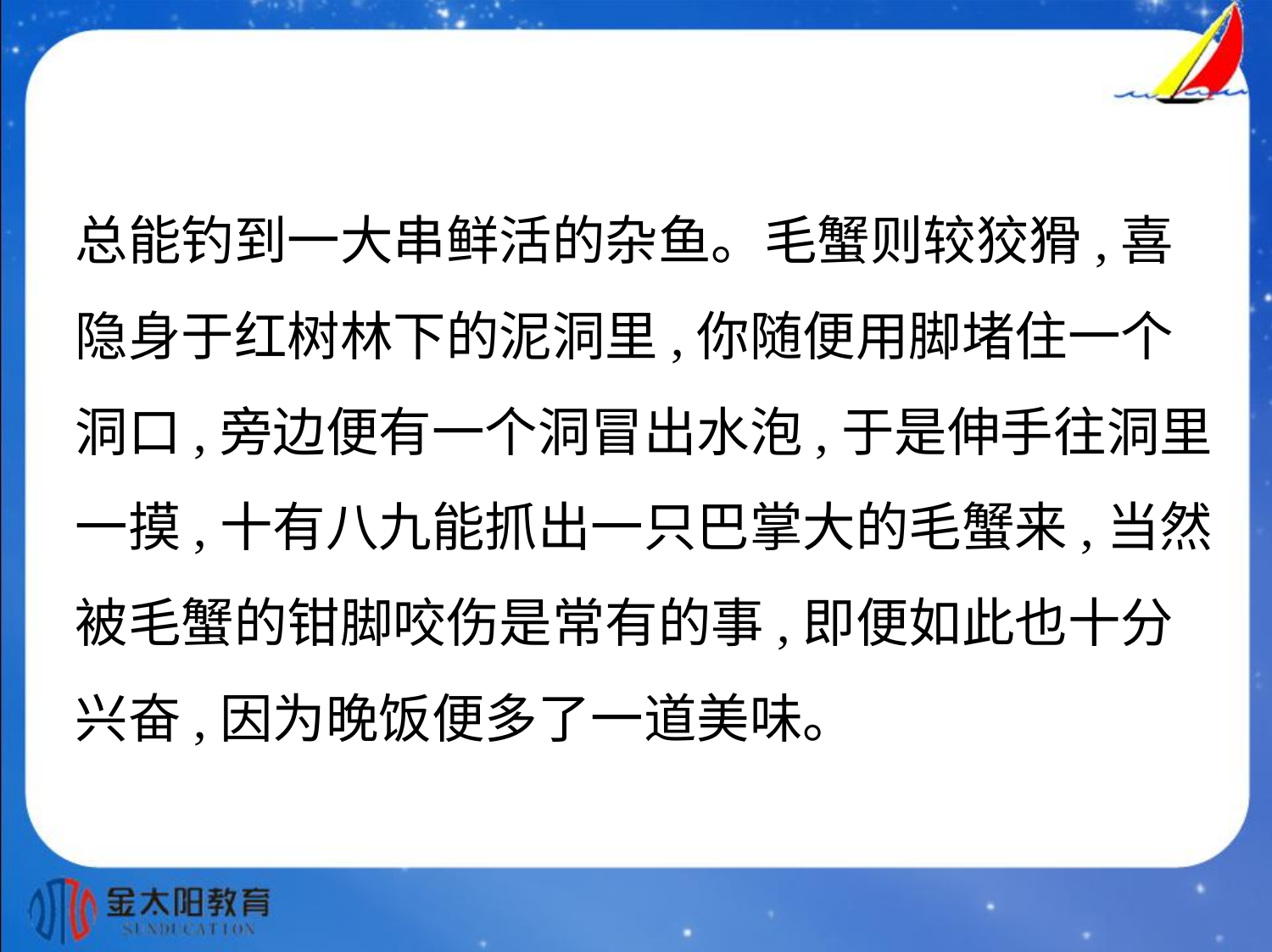

总能钓到一大串鲜活的杂鱼。毛蟹则较狡猾,喜
隐身于红树林下的泥洞里,你随便用脚堵住一个
洞口,旁边便有一个洞冒出水泡,于是伸手往洞里
一摸,十有八九能抓出一只巴掌大的毛蟹来,当然
被毛蟹的钳脚咬伤是常有的事,即便如此也十分
兴奋,因为晚饭便多了一道美味。